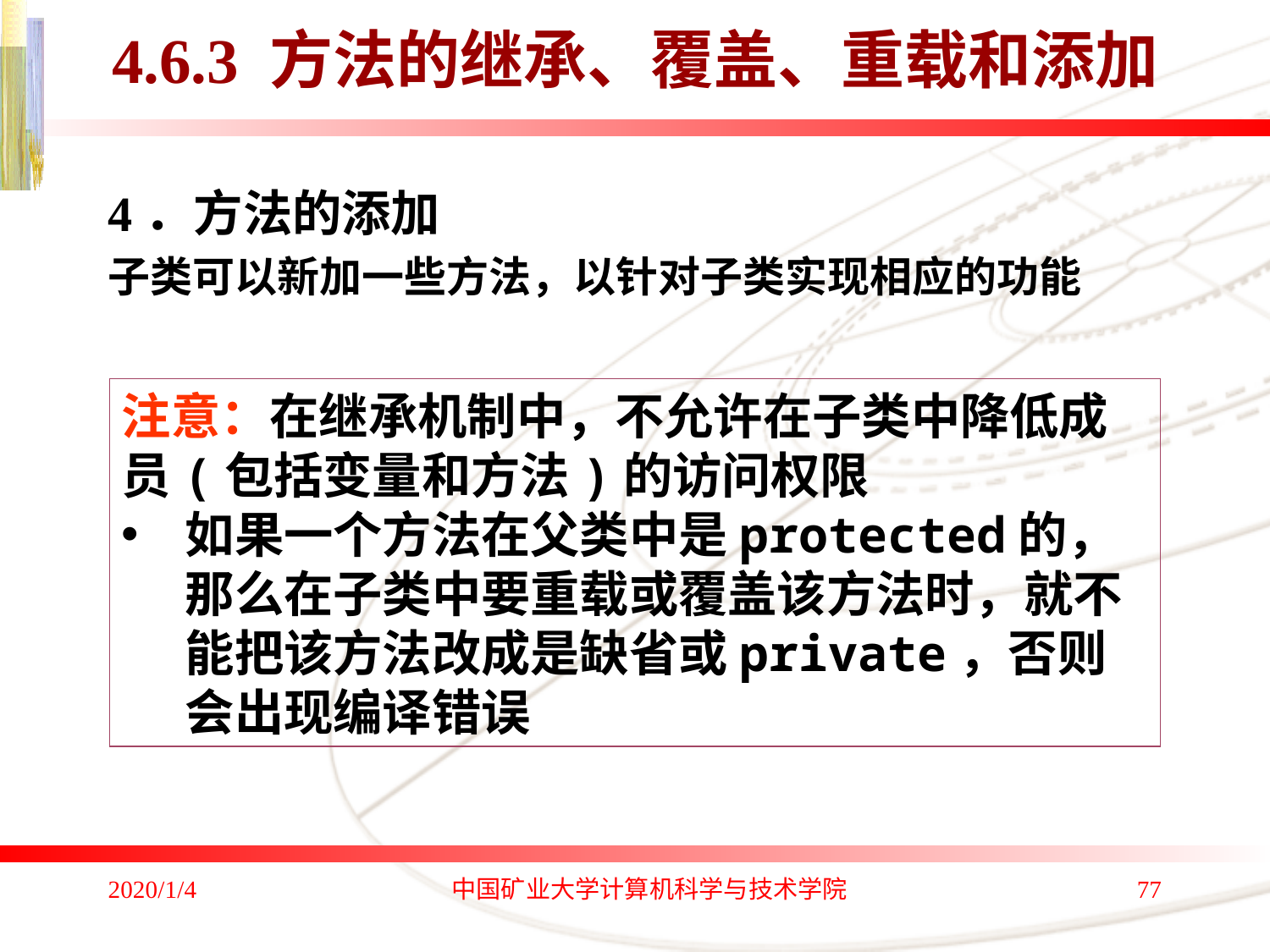

# 4.6.3 方法的继承、覆盖、重载和添加
4．方法的添加
子类可以新加一些方法，以针对子类实现相应的功能
注意：在继承机制中，不允许在子类中降低成员(包括变量和方法)的访问权限
如果一个方法在父类中是protected的，那么在子类中要重载或覆盖该方法时，就不能把该方法改成是缺省或private，否则会出现编译错误
2020/1/4
中国矿业大学计算机科学与技术学院
77